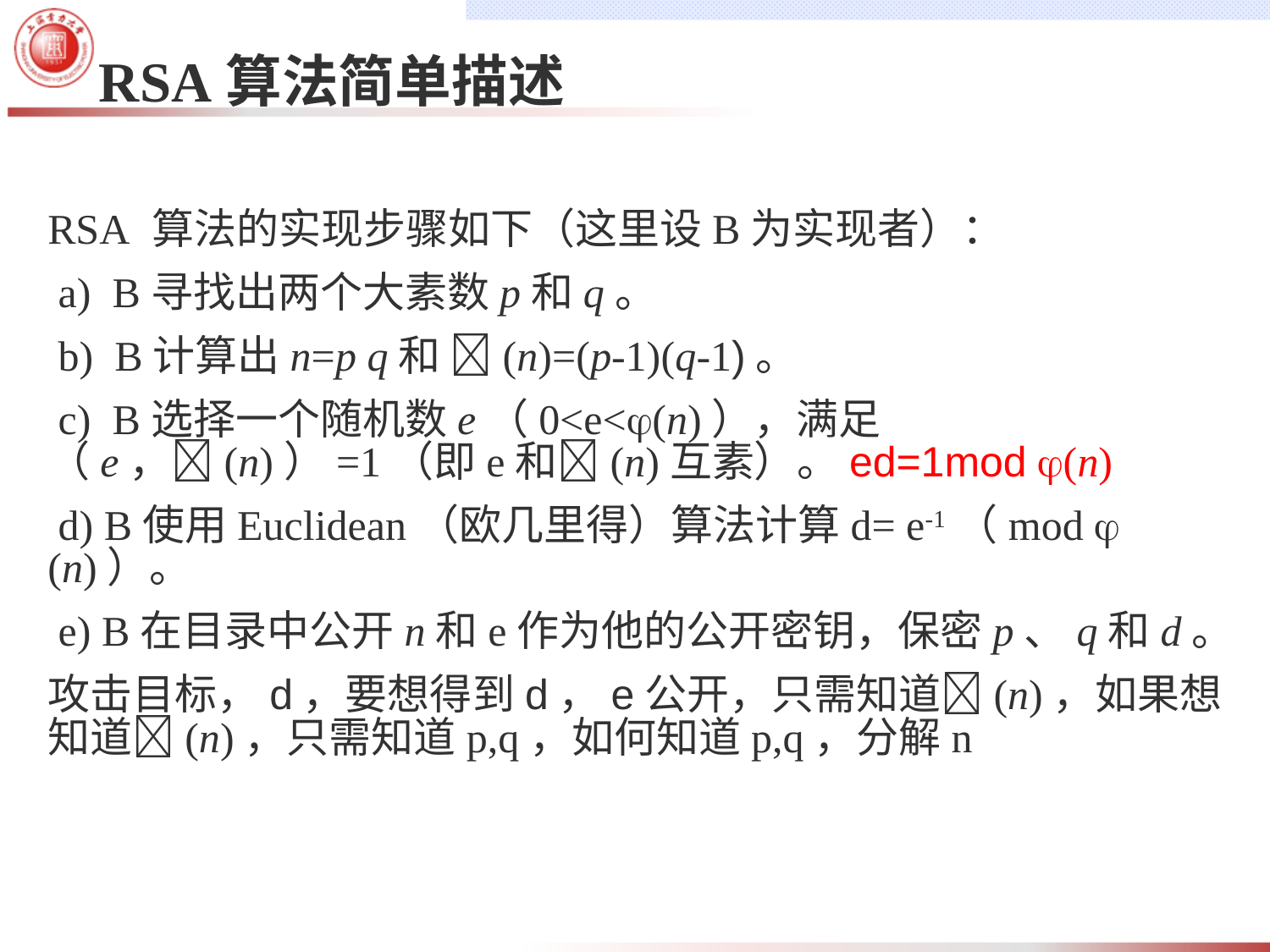

# RSA算法简单描述
RSA 算法的实现步骤如下（这里设B为实现者）：
 a)  B寻找出两个大素数p和q。
 b)  B计算出n=p q和 ϕ(n)=(p-1)(q-1)。
 c)  B选择一个随机数e（0<e<ϕ(n)），满足（e，ϕ(n)）=1（即e和ϕ(n)互素）。ed=1mod ϕ(n)
 d) B使用Euclidean（欧几里得）算法计算d= e-1（mod ϕ(n)）。
 e) B在目录中公开n和e作为他的公开密钥，保密p、q和d。
攻击目标，d，要想得到d，e公开，只需知道ϕ(n)，如果想知道ϕ(n)，只需知道p,q，如何知道p,q，分解n